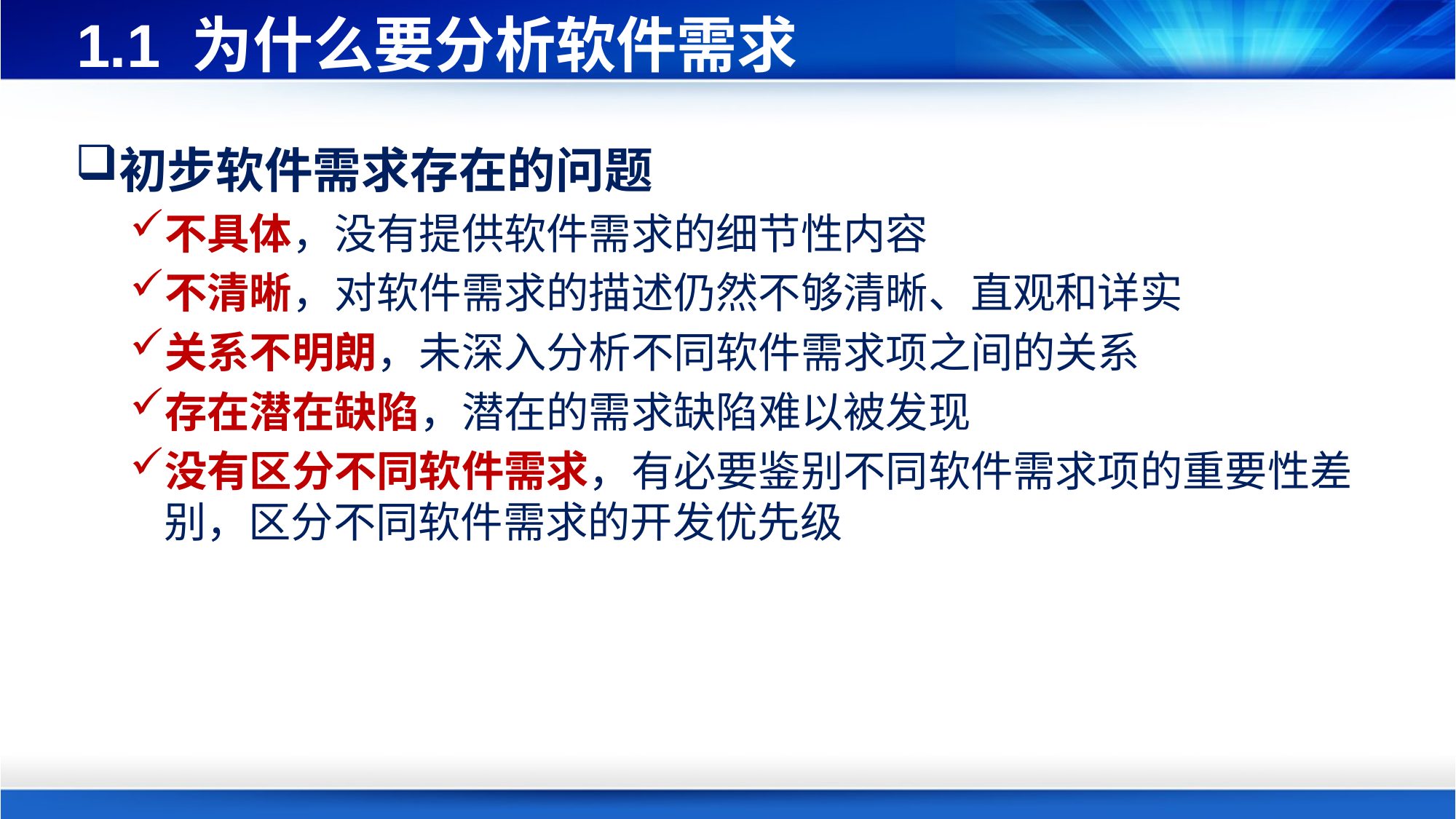

# 1.1 为什么要分析软件需求
初步软件需求存在的问题
不具体，没有提供软件需求的细节性内容
不清晰，对软件需求的描述仍然不够清晰、直观和详实
关系不明朗，未深入分析不同软件需求项之间的关系
存在潜在缺陷，潜在的需求缺陷难以被发现
没有区分不同软件需求，有必要鉴别不同软件需求项的重要性差别，区分不同软件需求的开发优先级